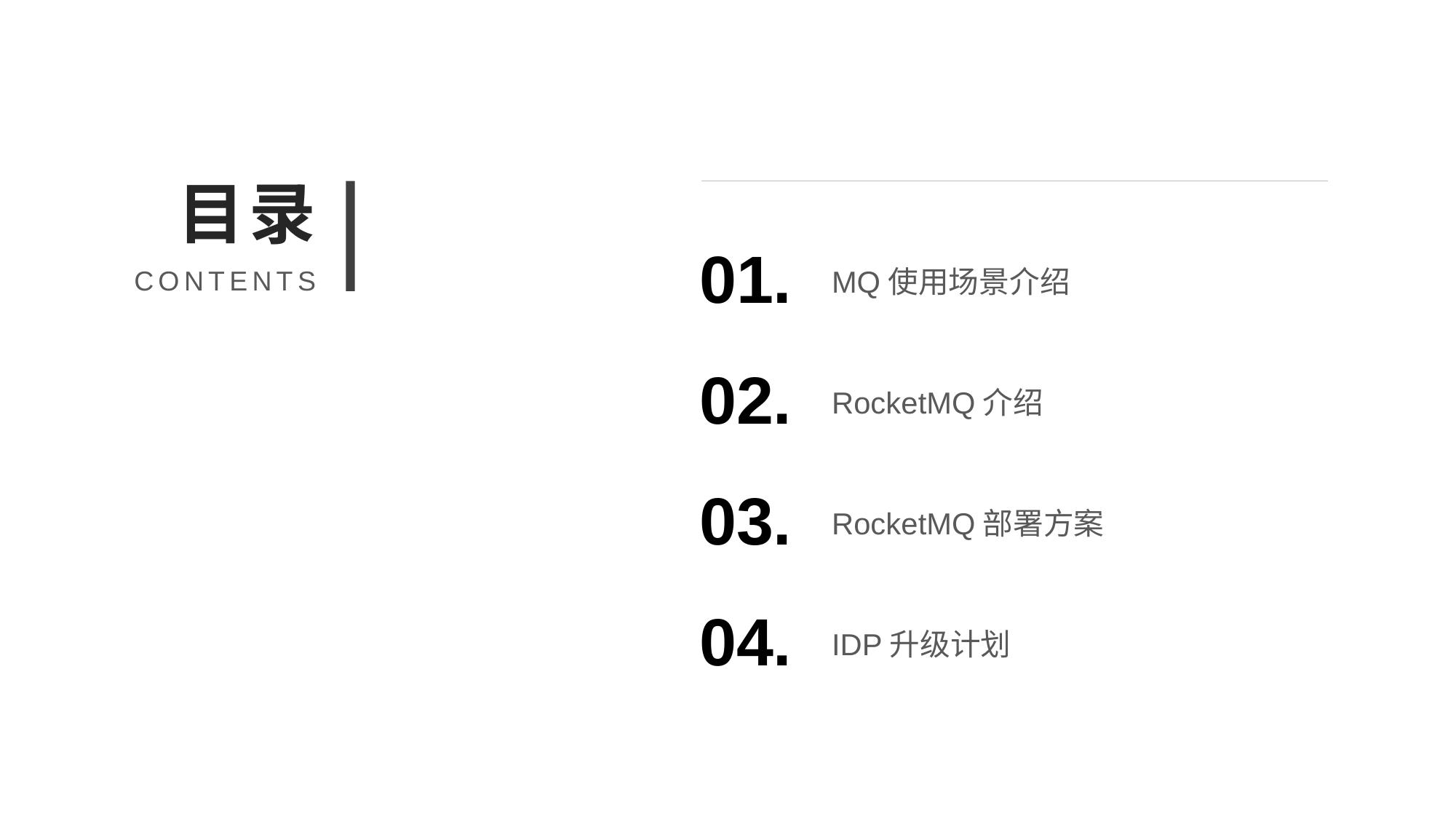

目录

01.
MQ使用场景介绍
CONTENTS
02.
RocketMQ介绍
03.
RocketMQ部署方案
04.
IDP升级计划